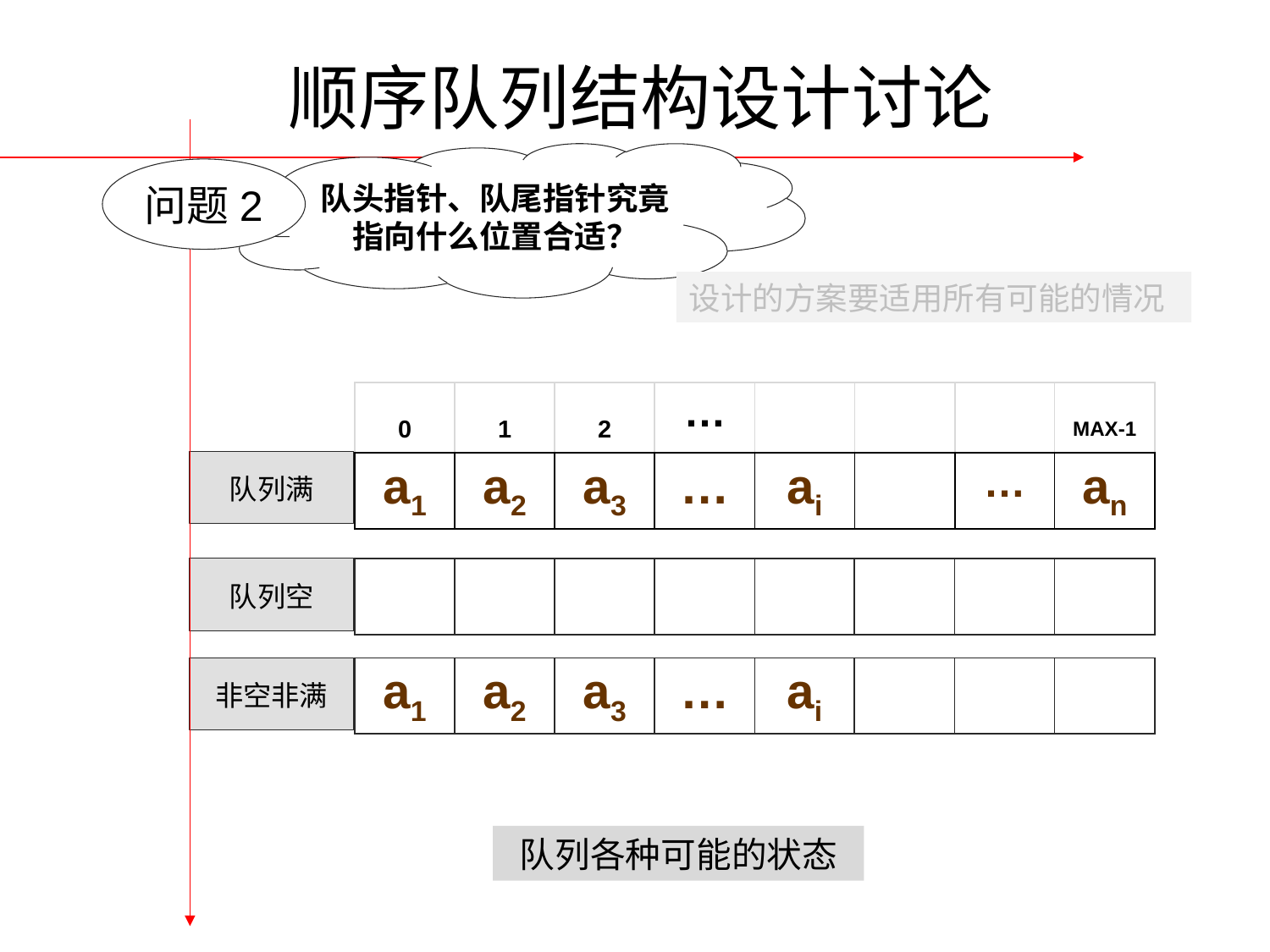

顺序队列结构设计讨论
队头指针、队尾指针究竟指向什么位置合适？
问题2
设计的方案要适用所有可能的情况
| 0 | 1 | 2 | … |  |  |  | MAX-1 |
| --- | --- | --- | --- | --- | --- | --- | --- |
| a1 | a2 | a3 | … | ai |  | … | an |
队列满
队列空
|  |  |  |  |  |  |  |  |
| --- | --- | --- | --- | --- | --- | --- | --- |
非空非满
| a1 | a2 | a3 | … | ai |  |  |  |
| --- | --- | --- | --- | --- | --- | --- | --- |
队列各种可能的状态